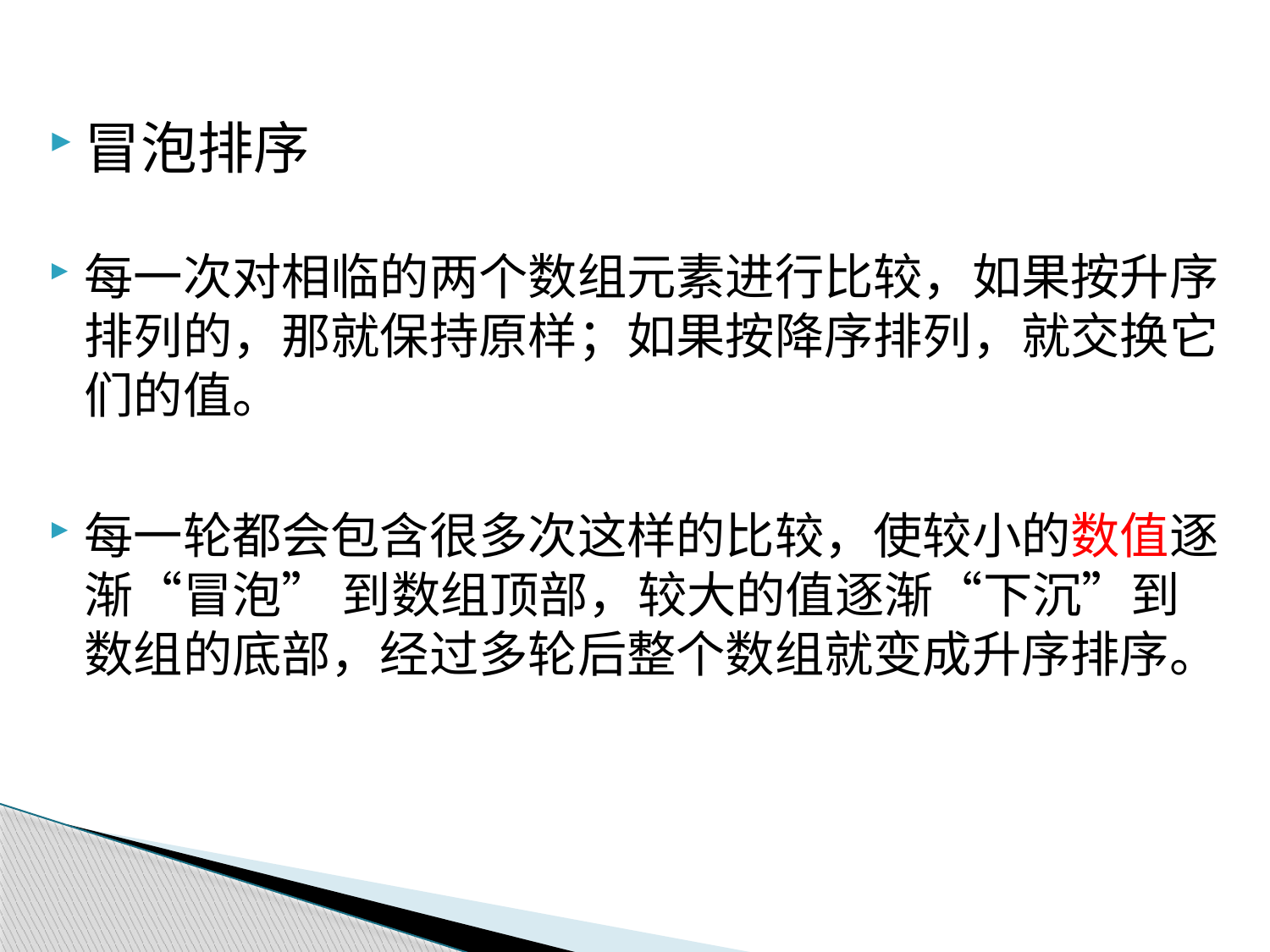

冒泡排序

每一次对相临的两个数组元素进行比较，如果按升序排列的，那就保持原样；如果按降序排列，就交换它们的值。

每一轮都会包含很多次这样的比较，使较小的数值逐渐“冒泡” 到数组顶部，较大的值逐渐“下沉”到数组的底部，经过多轮后整个数组就变成升序排序。